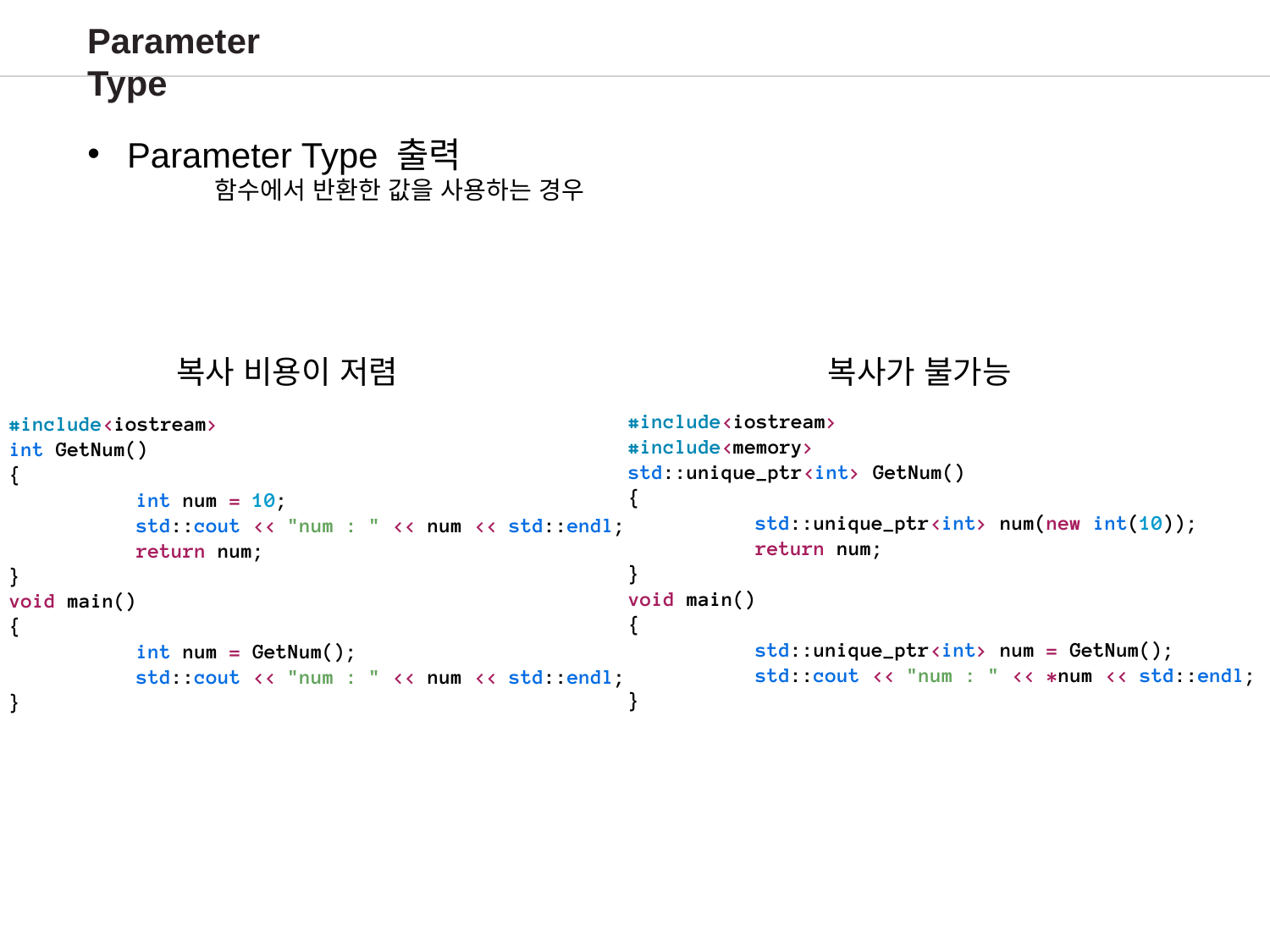

Parameter Type
Parameter Type 출력
	함수에서 반환한 값을 사용하는 경우
복사가 불가능
복사 비용이 저렴
#include<iostream>
#include<memory>
std::unique_ptr<int> GetNum()
{
	std::unique_ptr<int> num(new int(10));
	return num;
}
void main()
{
	std::unique_ptr<int> num = GetNum();
	std::cout << "num : " << *num << std::endl;
}
#include<iostream>
int GetNum()
{
	int num = 10;
	std::cout << "num : " << num << std::endl;
	return num;
}
void main()
{
	int num = GetNum();
	std::cout << "num : " << num << std::endl;
}